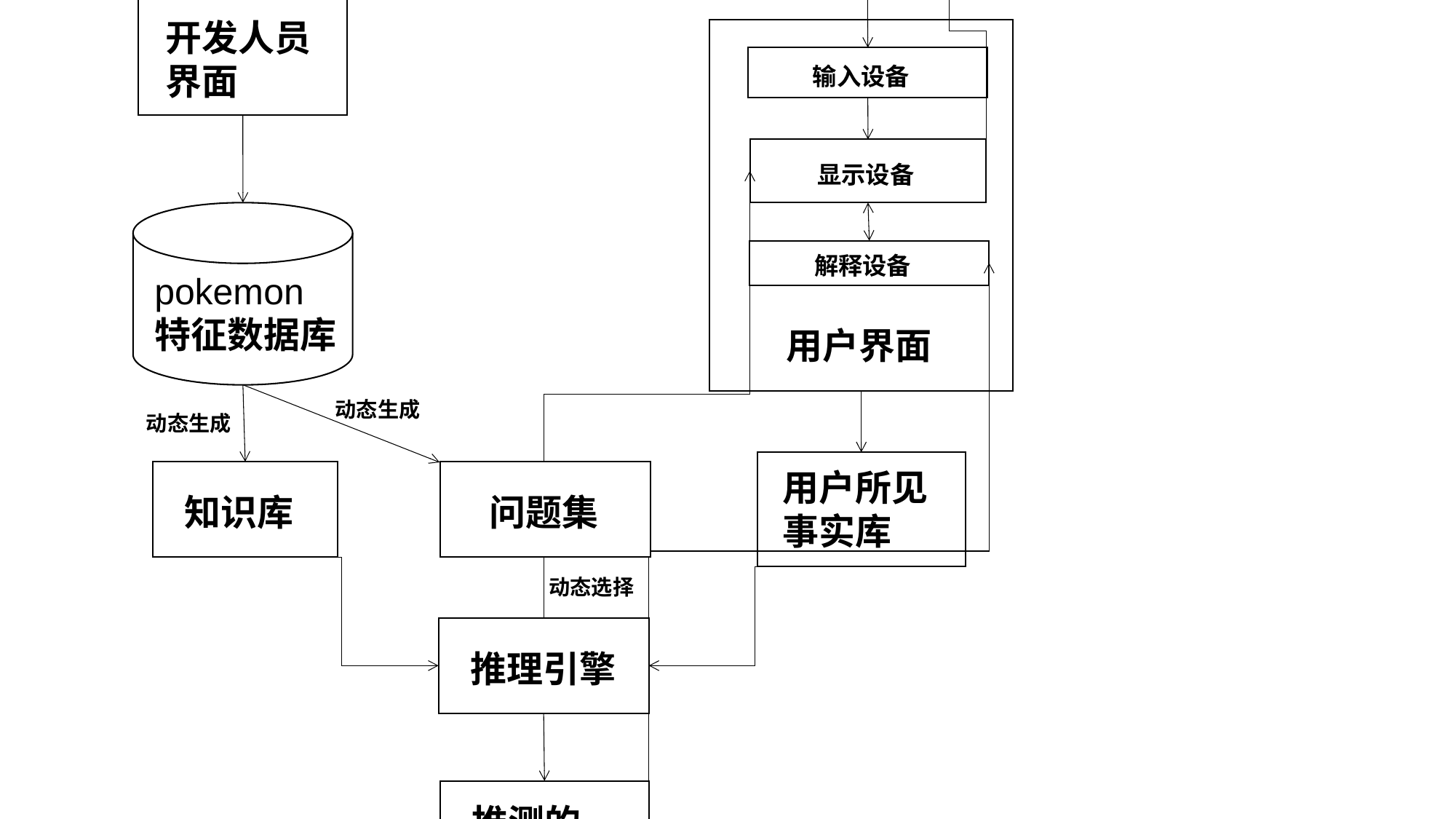

开发人员

用户

开发人员界面

输入设备

显示设备

解释设备
pokemon
特征数据库
用户界面
动态生成
动态生成

用户所见事实库

知识库
问题集
问题集
动态选择

推理引擎

推测的pokemon